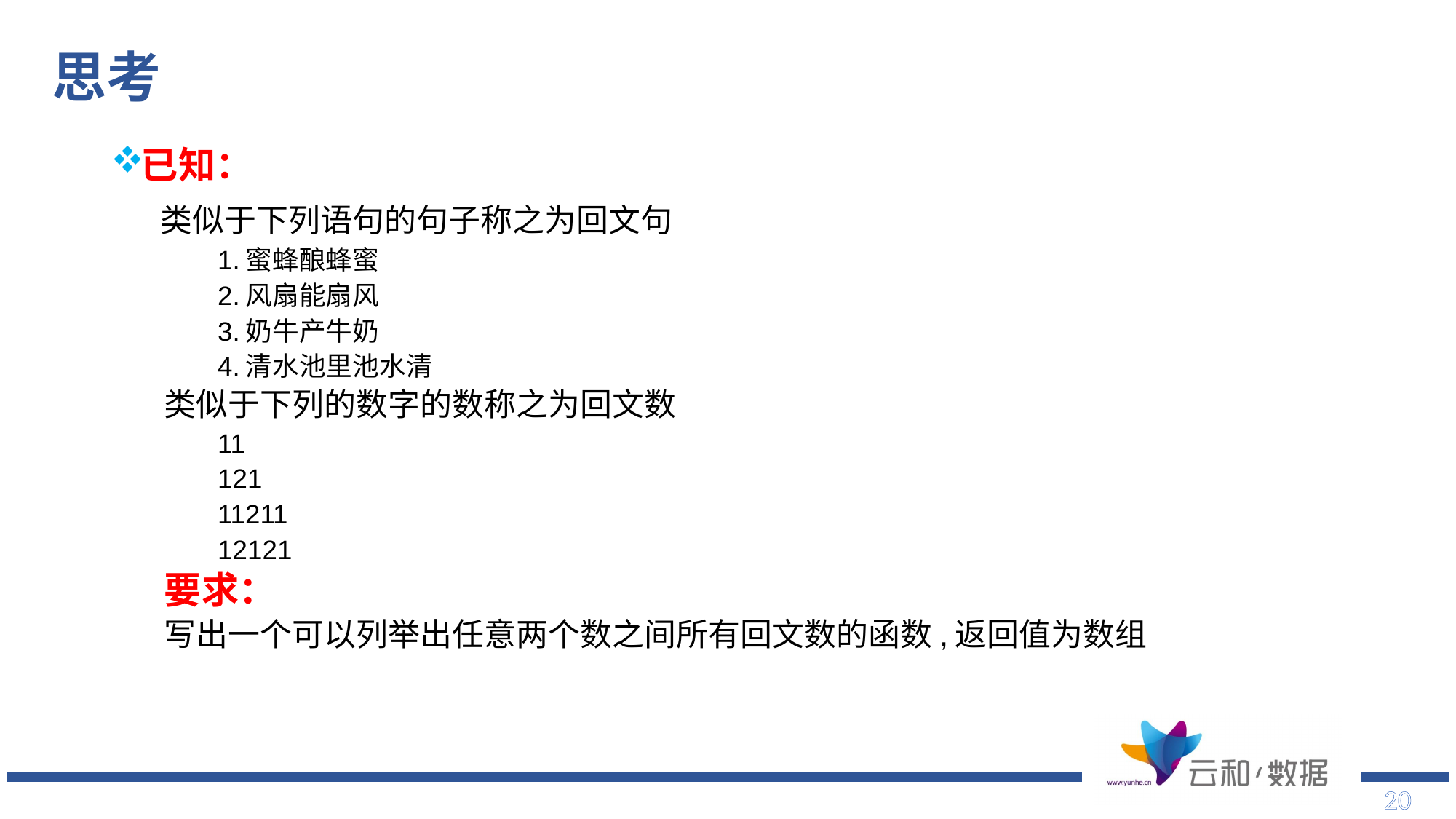

# 思考
已知：
     类似于下列语句的句子称之为回文句
1.蜜蜂酿蜂蜜
2.风扇能扇风
3.奶牛产牛奶
4.清水池里池水清
类似于下列的数字的数称之为回文数
11
121
11211
12121
要求：
写出一个可以列举出任意两个数之间所有回文数的函数,返回值为数组